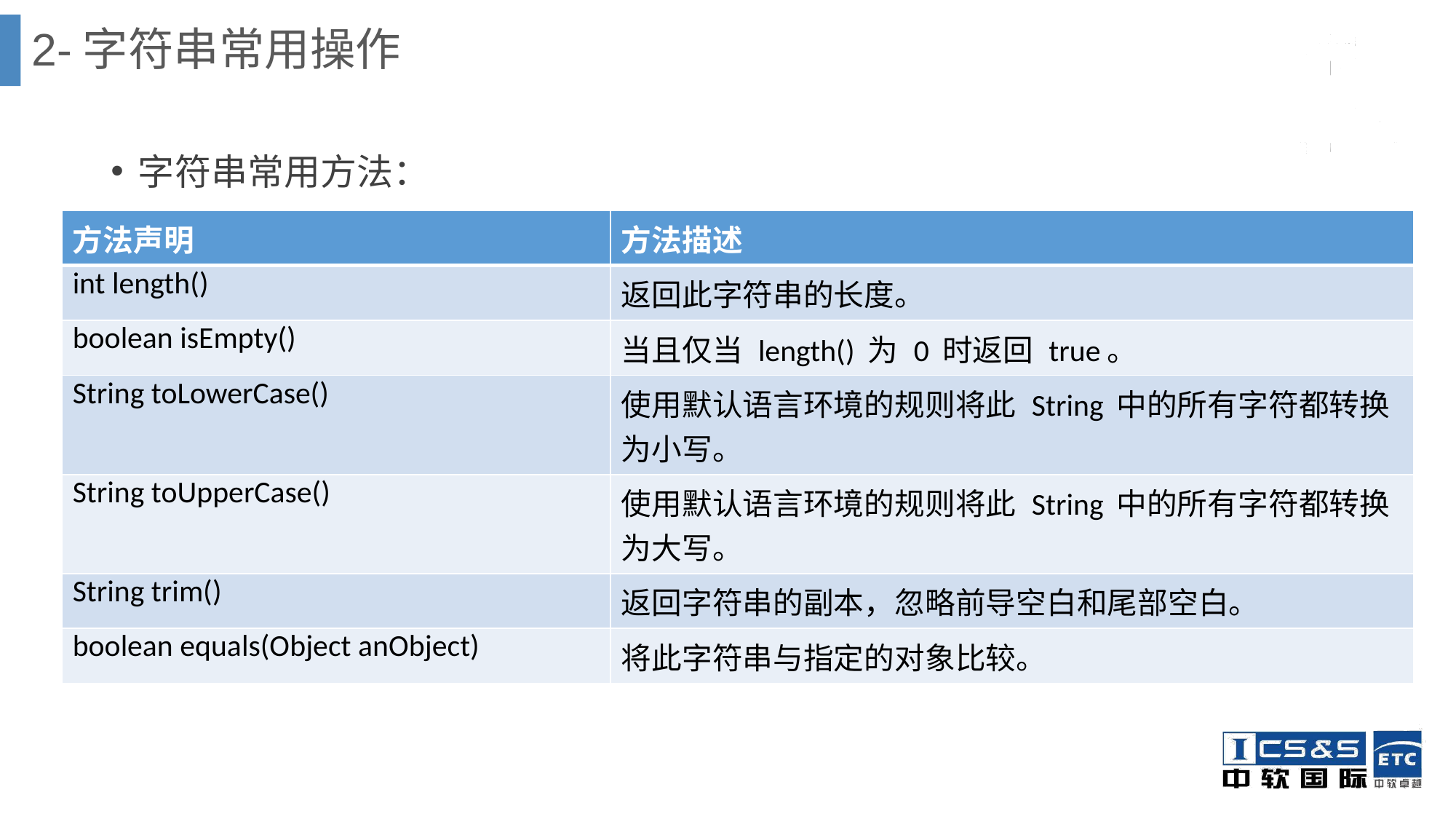

# 2-字符串常用操作
字符串常用方法：
| 方法声明 | 方法描述 |
| --- | --- |
| int length() | 返回此字符串的长度。 |
| boolean isEmpty() | 当且仅当 length() 为 0 时返回 true。 |
| String toLowerCase() | 使用默认语言环境的规则将此 String 中的所有字符都转换为小写。 |
| String toUpperCase() | 使用默认语言环境的规则将此 String 中的所有字符都转换为大写。 |
| String trim() | 返回字符串的副本，忽略前导空白和尾部空白。 |
| boolean equals(Object anObject) | 将此字符串与指定的对象比较。 |